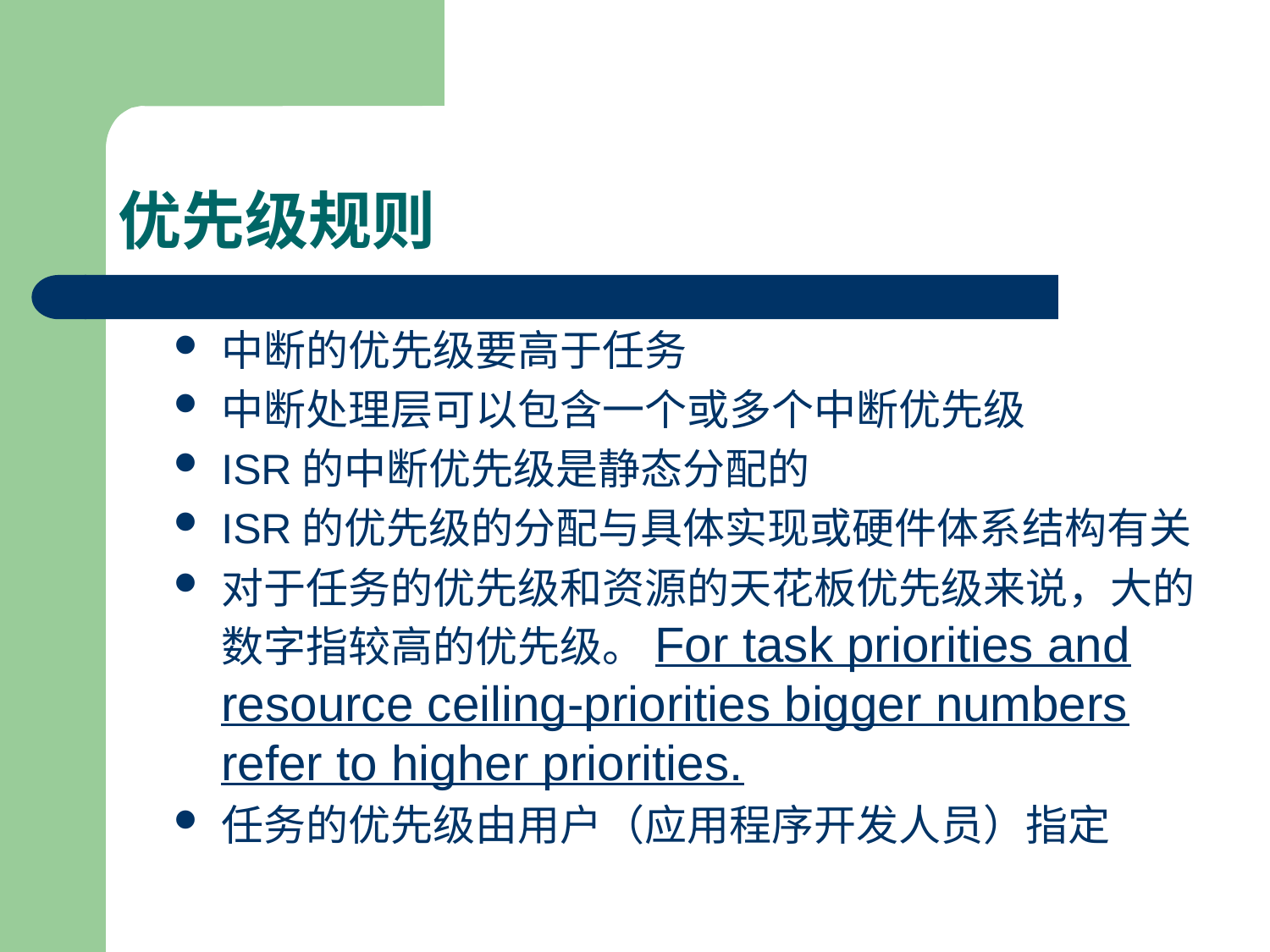

# 优先级规则
中断的优先级要高于任务
中断处理层可以包含一个或多个中断优先级
ISR的中断优先级是静态分配的
ISR的优先级的分配与具体实现或硬件体系结构有关
对于任务的优先级和资源的天花板优先级来说，大的数字指较高的优先级。For task priorities and resource ceiling-priorities bigger numbers refer to higher priorities.
任务的优先级由用户（应用程序开发人员）指定